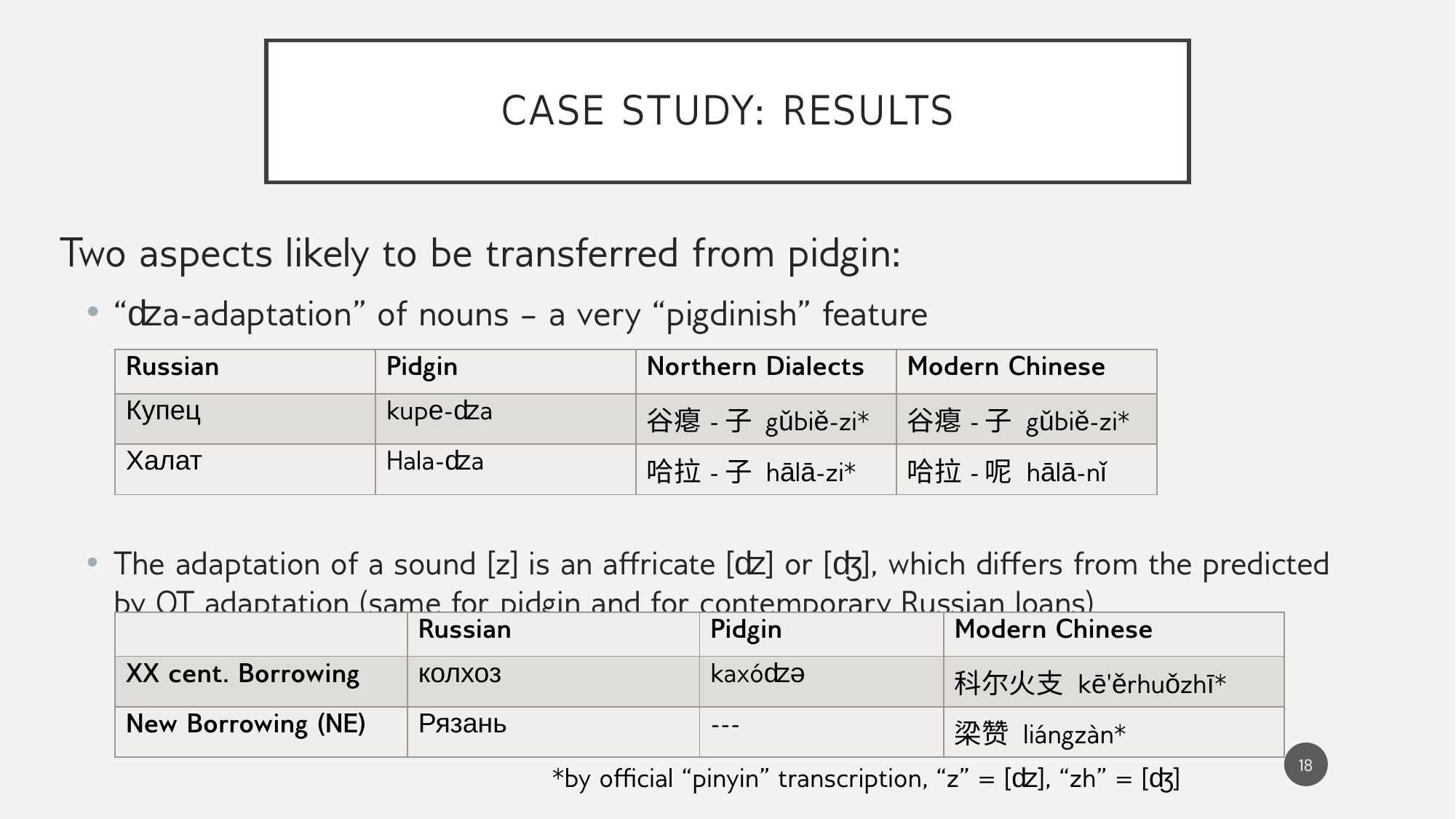

Case Study: Results
Two aspects likely to be transferred from pidgin:
“ʣa-adaptation” of nouns – a very “pigdinish” feature

The adaptation of a sound [z] is an affricate [ʣ] or [ʤ], which differs from the predicted by OT adaptation (same for pidgin and for contemporary Russian loans)

| Russian | Pidgin | Northern Dialects | Modern Chinese |
| --- | --- | --- | --- |
| Купец | kupе-ʣa | 谷瘪-子 gǔbiě-zi\* | 谷瘪-子 gǔbiě-zi\* |
| Халат | Hala-ʣa | 哈拉-子 hālā-zi\* | 哈拉-呢 hālā-nǐ |
|  | Russian | Pidgin | Modern Chinese |
| --- | --- | --- | --- |
| XX cent. Borrowing | колхоз | kaxóʣə | 科尔火支 kē'ěrhuǒzhī\* |
| New Borrowing (NE) | Рязань | --- | 梁赞 liángzàn\* |
18
*by official “pinyin” transcription, “z” = [ʣ], “zh” = [ʤ]